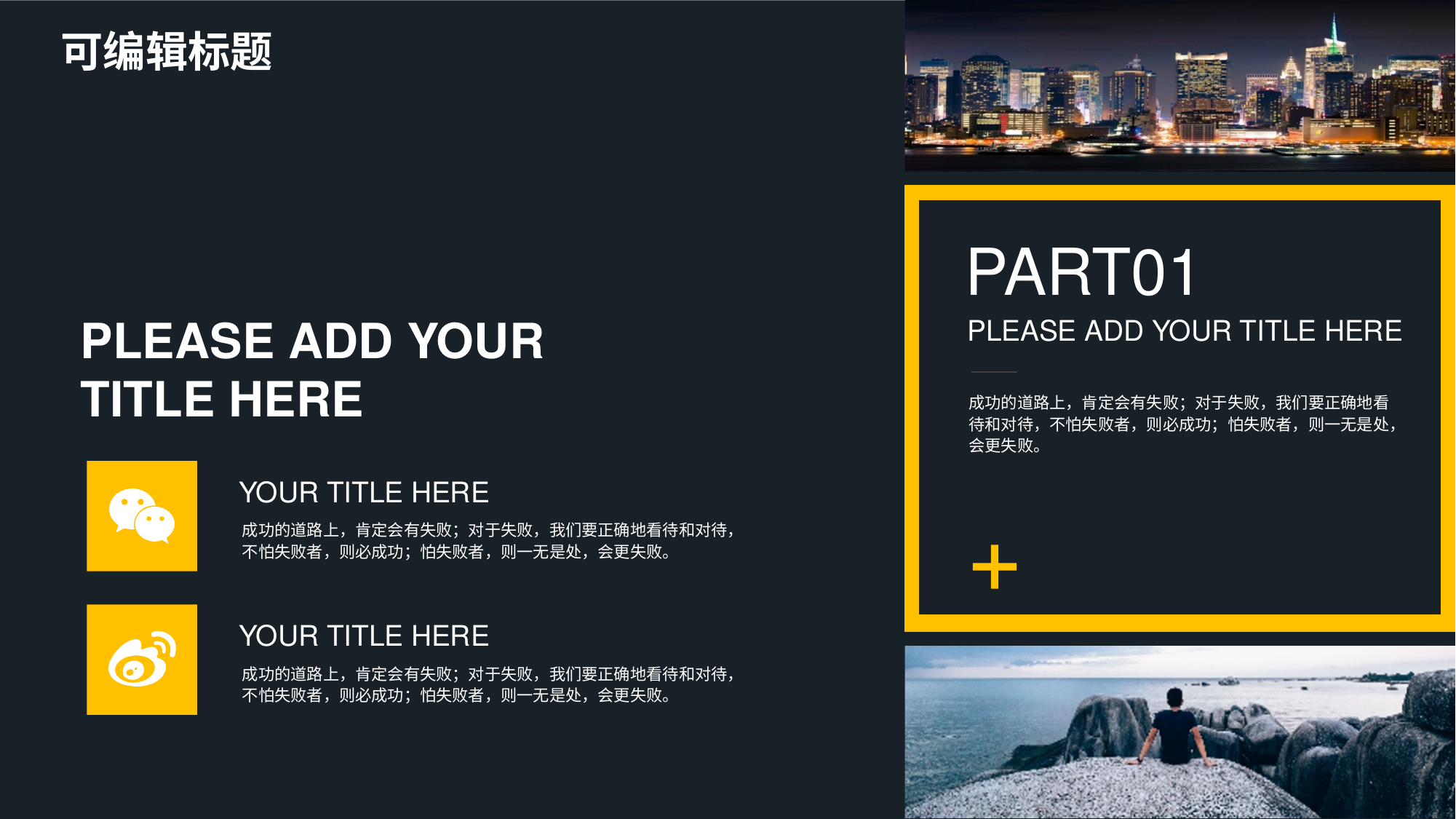

可编辑标题

PART01
PLEASE ADD YOUR TITLE HERE

成功的道路上，肯定会有失败；对于失败，我们要正确地看待和对待，不怕失败者，则必成功；怕失败者，则一无是处，会更失败。
PLEASE ADD YOUR TITLE HERE

YOUR TITLE HERE
成功的道路上，肯定会有失败；对于失败，我们要正确地看待和对待，不怕失败者，则必成功；怕失败者，则一无是处，会更失败。

YOUR TITLE HERE
成功的道路上，肯定会有失败；对于失败，我们要正确地看待和对待，不怕失败者，则必成功；怕失败者，则一无是处，会更失败。